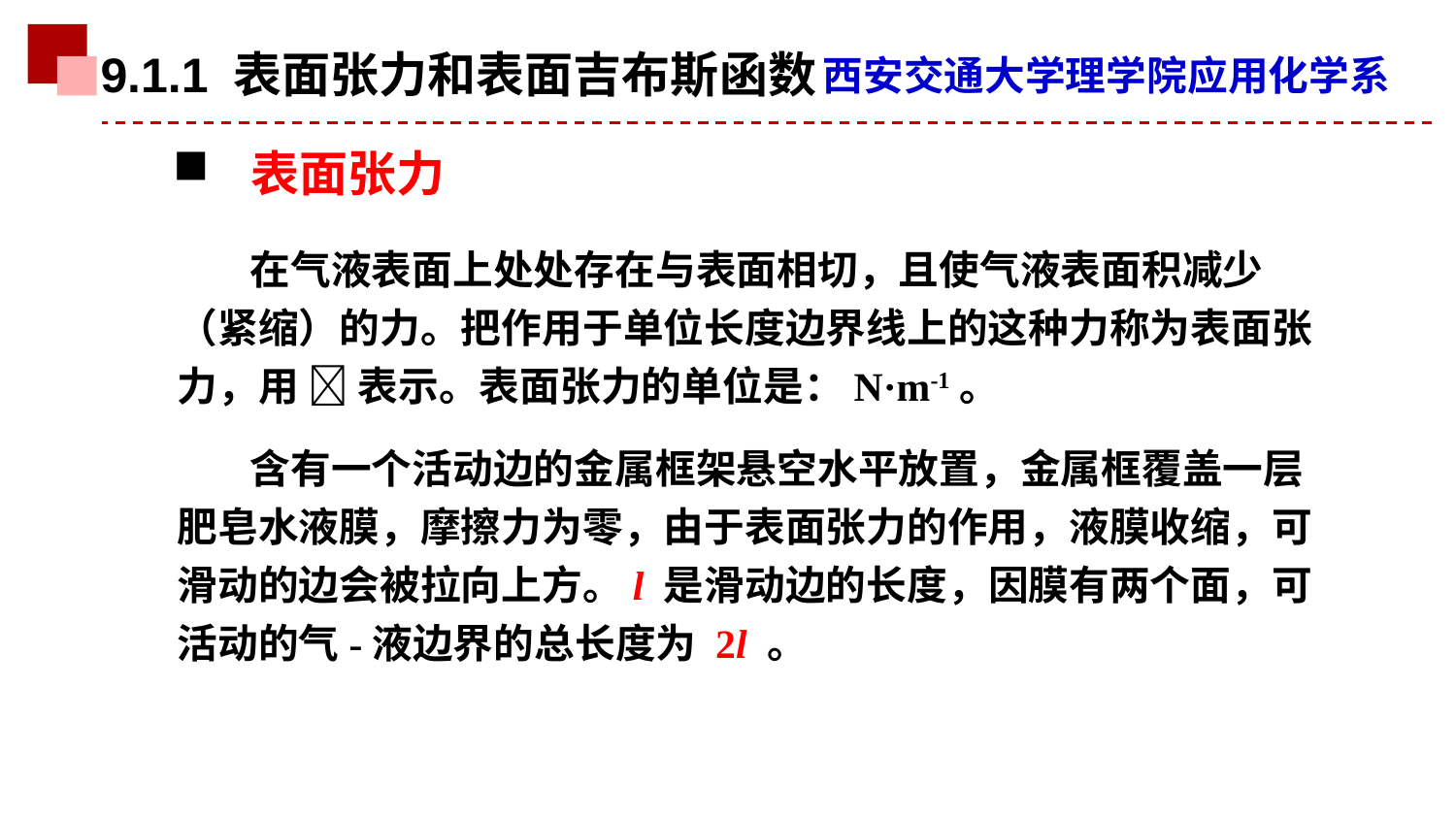

9.1.1 表面张力和表面吉布斯函数
 表面张力
在气液表面上处处存在与表面相切，且使气液表面积减少（紧缩）的力。把作用于单位长度边界线上的这种力称为表面张力，用 σ 表示。表面张力的单位是：N·m-1。
含有一个活动边的金属框架悬空水平放置，金属框覆盖一层肥皂水液膜，摩擦力为零，由于表面张力的作用，液膜收缩，可滑动的边会被拉向上方。l 是滑动边的长度，因膜有两个面，可活动的气-液边界的总长度为 2l 。